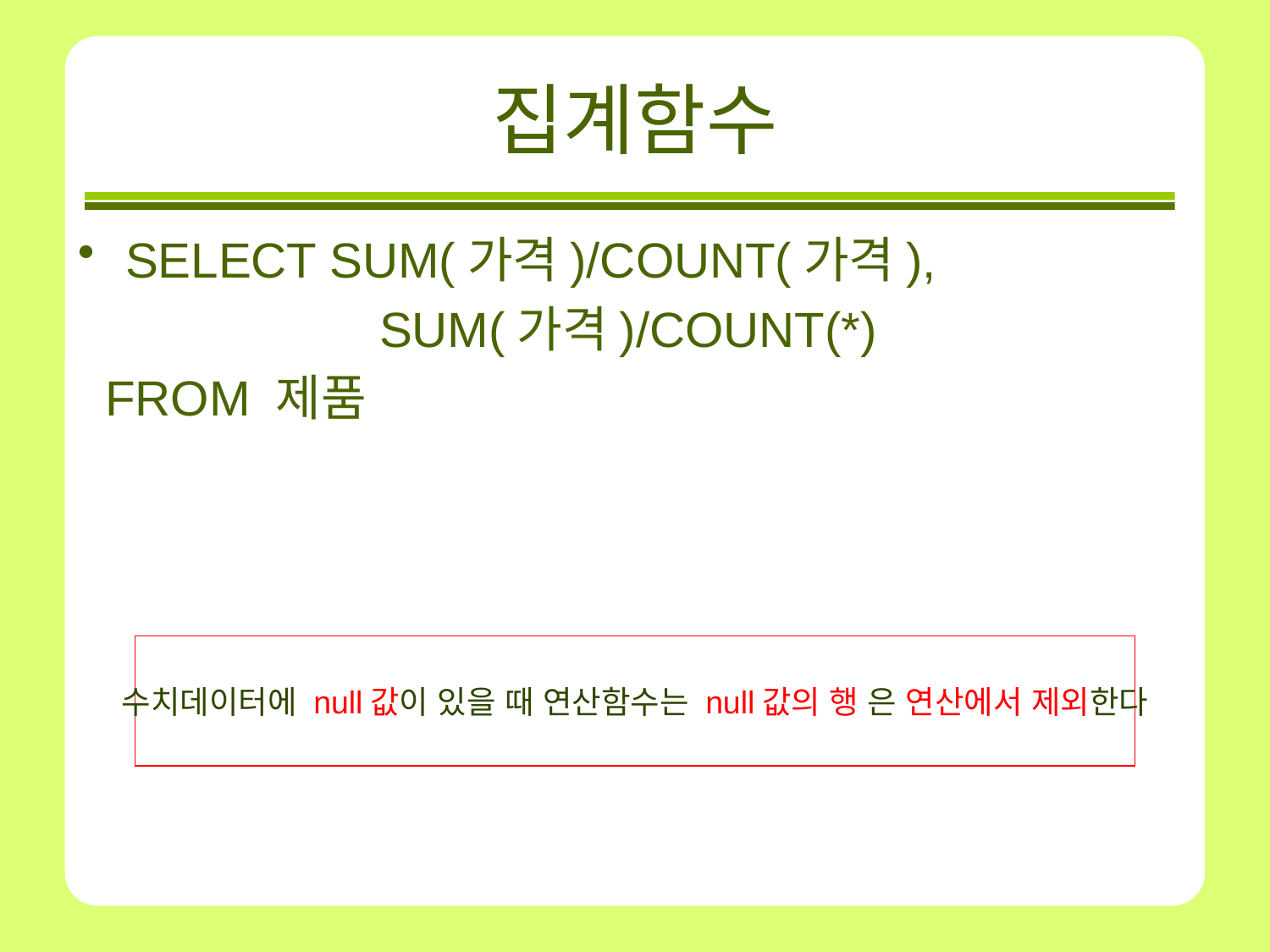

# 집계함수
SELECT SUM(가격)/COUNT(가격),
			SUM(가격)/COUNT(*)
  FROM 제품
수치데이터에 null값이 있을 때 연산함수는 null값의 행 은 연산에서 제외한다